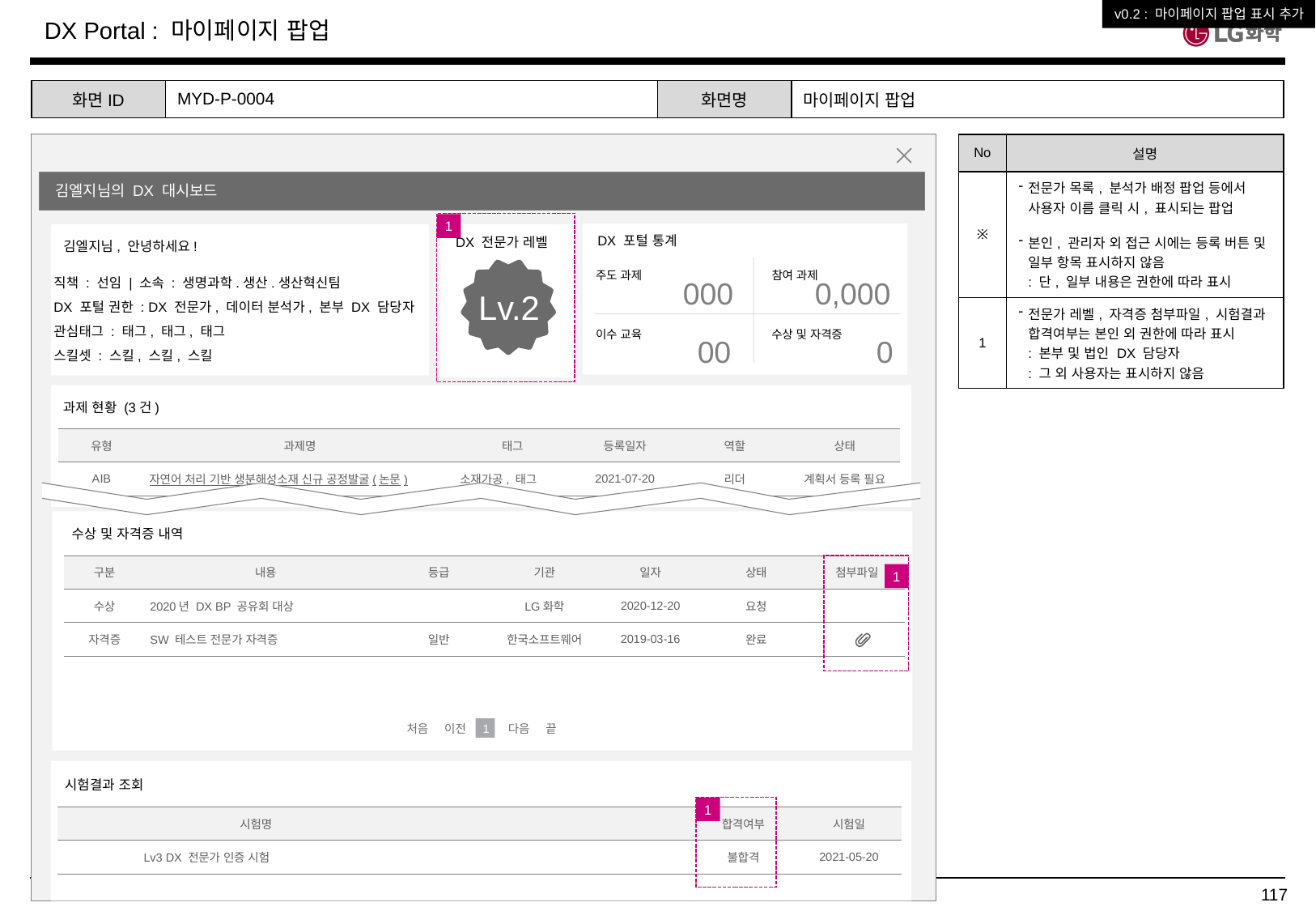

v0.2 : 마이페이지 팝업 표시 추가
: 마이페이지 팝업

| 화면ID | MYD-P-0004 | 화면명 | 마이페이지 팝업 |
| --- | --- | --- | --- |

| No | 설명 |
| --- | --- |
| ※ | 전문가 목록, 분석가 배정 팝업 등에서 사용자 이름 클릭 시, 표시되는 팝업 본인, 관리자 외 접근 시에는 등록 버튼 및 일부 항목 표시하지 않음 : 단, 일부 내용은 권한에 따라 표시 |
| 1 | 전문가 레벨, 자격증 첨부파일, 시험결과 합격여부는 본인 외 권한에 따라 표시 : 본부 및 법인 DX 담당자 : 그 외 사용자는 표시하지 않음 |

김엘지님의 DX 대시보드

1

DX 포털 통계
주도 과제
000
참여 과제
0,000
이수 교육
00
수상 및 자격증
0

김엘지님, 안녕하세요!
직책 : 선임 | 소속 : 생명과학.생산.생산혁신팀
DX 포털 권한 : DX 전문가, 데이터 분석가, 본부 DX 담당자
관심태그 : 태그, 태그, 태그
스킬셋 : 스킬, 스킬, 스킬

DX 전문가 레벨
Lv.2

Lv.2

과제 현황 (3건)
| 유형 | 과제명 | 태그 | 등록일자 | 역할 | 상태 |
| --- | --- | --- | --- | --- | --- |
| AIB | 자연어 처리 기반 생분해성소재 신규 공정발굴(논문) | 소재가공, 태그 | 2021-07-20 | 리더 | 계획서 등록 필요 |

수상 및 자격증 내역
| 구분 | 내용 | 등급 | 기관 | 일자 | 상태 | 첨부파일 |
| --- | --- | --- | --- | --- | --- | --- |
| 수상 | 2020년 DX BP 공유회 대상 |  | LG화학 | 2020-12-20 | 요청 |  |
| 자격증 | SW 테스트 전문가 자격증 | 일반 | 한국소프트웨어 | 2019-03-16 | 완료 |  |

1

처음     이전
다음     끝
1

시험결과 조회
1

|  | 시험명 |  |  |  | 합격여부 | 시험일 |
| --- | --- | --- | --- | --- | --- | --- |
|  | Lv3 DX 전문가 인증 시험 |  |  |  | 불합격 | 2021-05-20 |